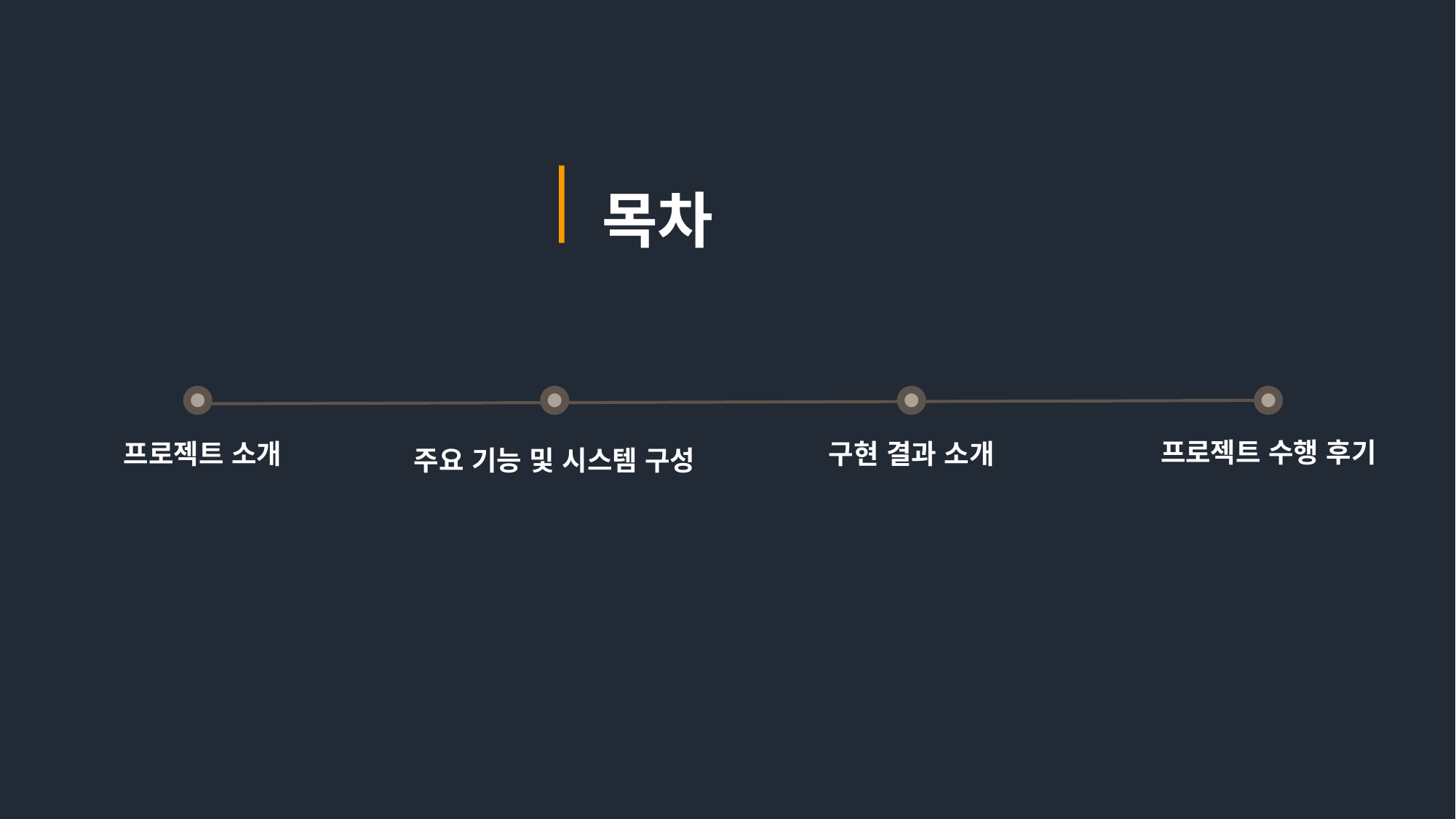

목차

프로젝트 수행 후기
프로젝트 소개
구현 결과 소개
주요 기능 및 시스템 구성